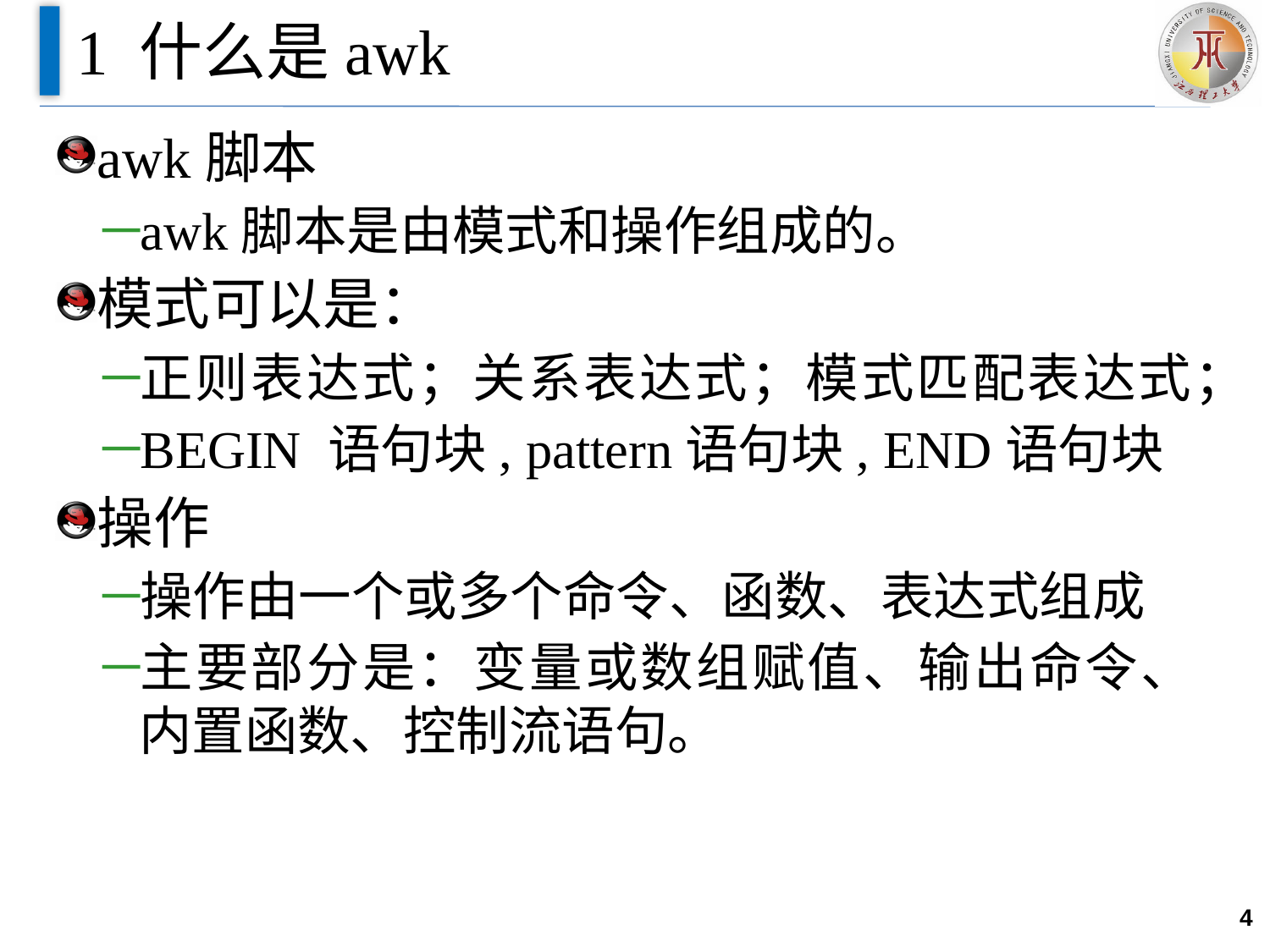

# 1 什么是awk
awk脚本
awk脚本是由模式和操作组成的。
模式可以是：
正则表达式；关系表达式；模式匹配表达式；
BEGIN 语句块, pattern语句块, END语句块
操作
操作由一个或多个命令、函数、表达式组成
主要部分是：变量或数组赋值、输出命令、内置函数、控制流语句。

4